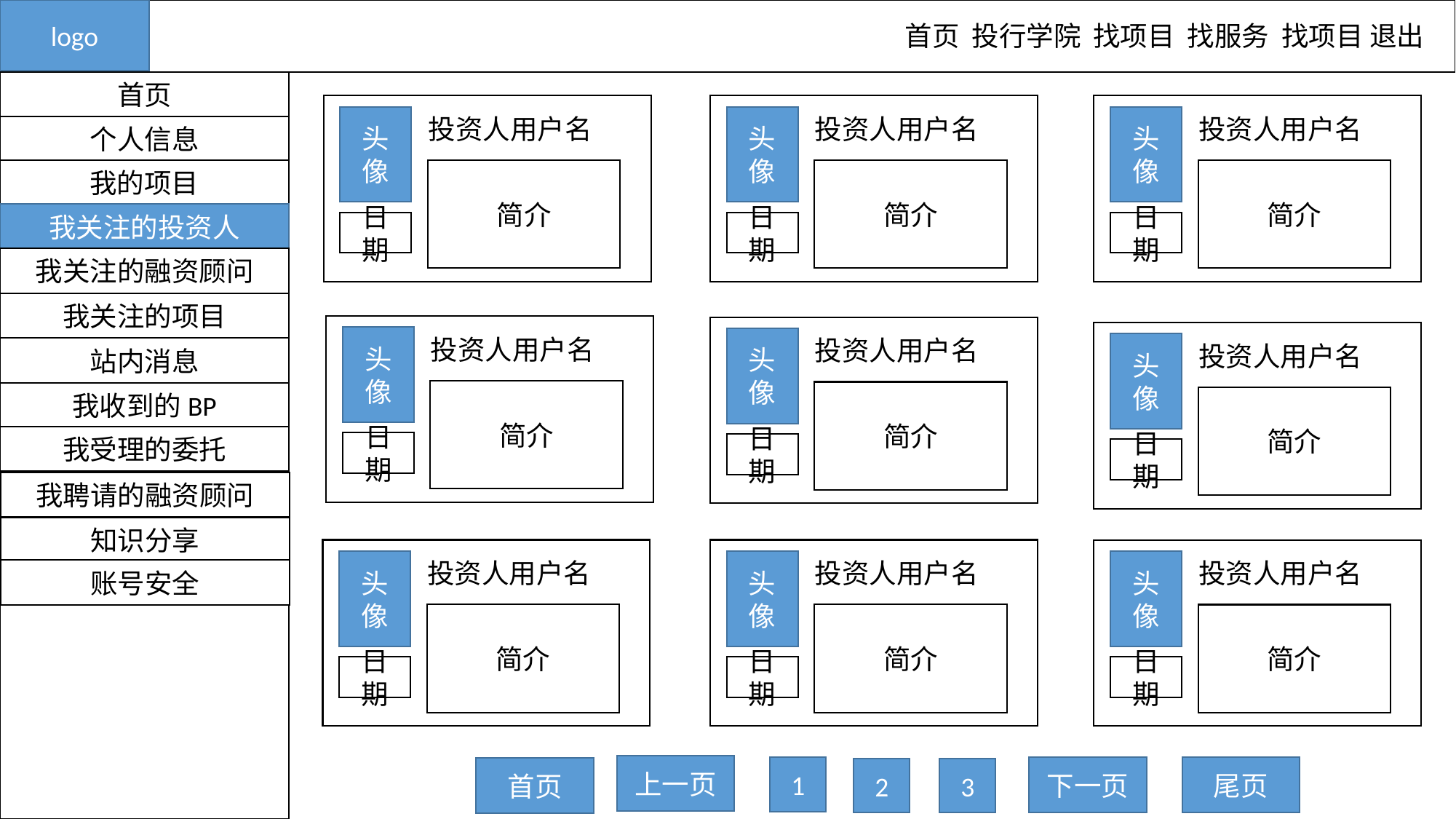

logo
首页  投行学院  找项目  找服务  找项目 退出

首页

头像
投资人用户名
头像
投资人用户名
头像
投资人用户名
个人信息
我的项目
简介
简介
简介
我关注的投资人
日期
日期
日期
我关注的融资顾问
我关注的项目

头像
投资人用户名
头像
投资人用户名
头像
投资人用户名
站内消息
简介
简介
我收到的BP
简介
我受理的委托
日期
日期
日期
我聘请的融资顾问
知识分享

头像
投资人用户名
头像
投资人用户名
头像
投资人用户名
账号安全
简介
简介
简介
日期
日期
日期
上一页
1
下一页
尾页
首页
2
3